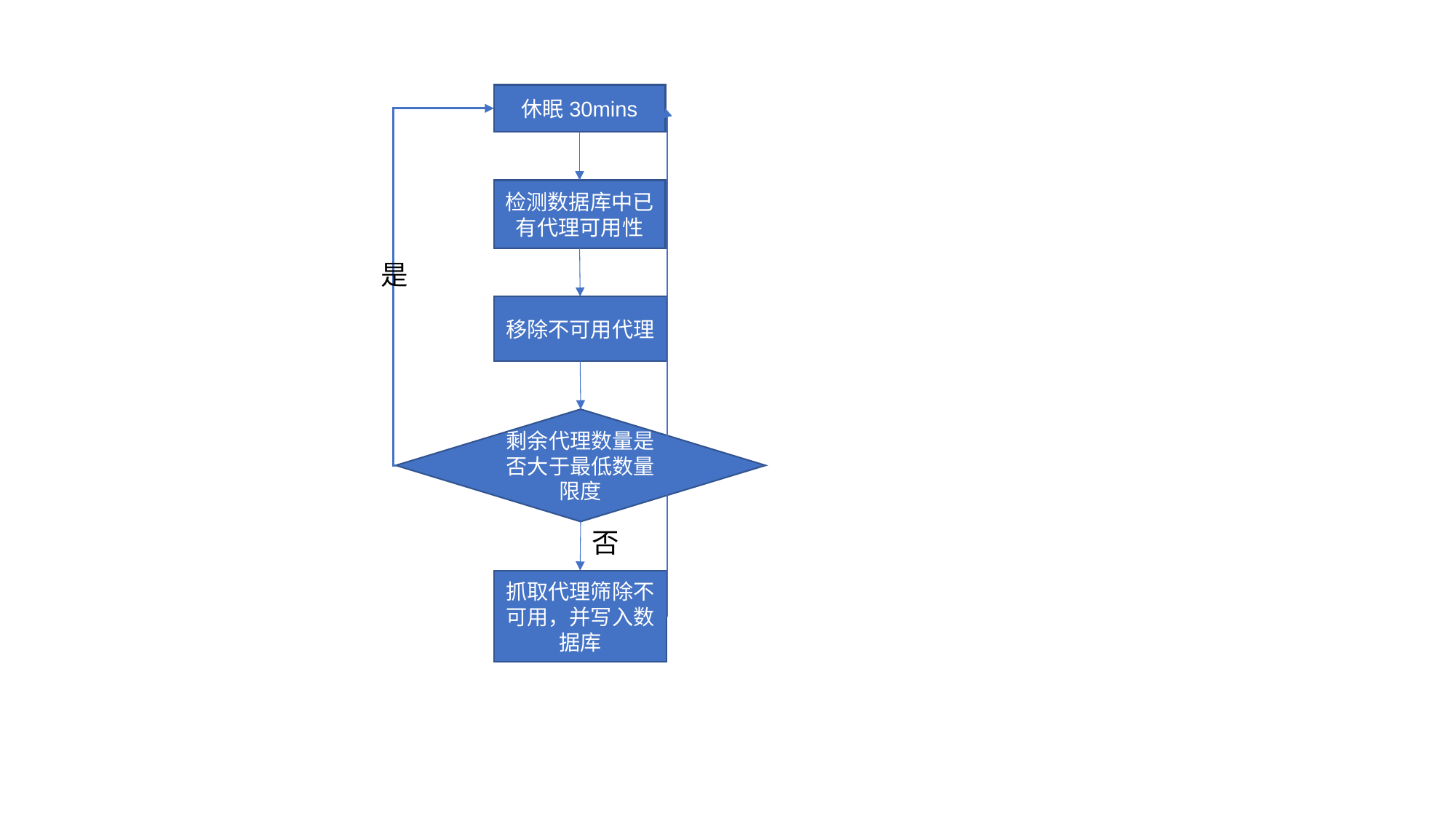

休眠30mins
检测数据库中已有代理可用性
是
移除不可用代理
剩余代理数量是否大于最低数量限度
否
抓取代理筛除不可用，并写入数据库